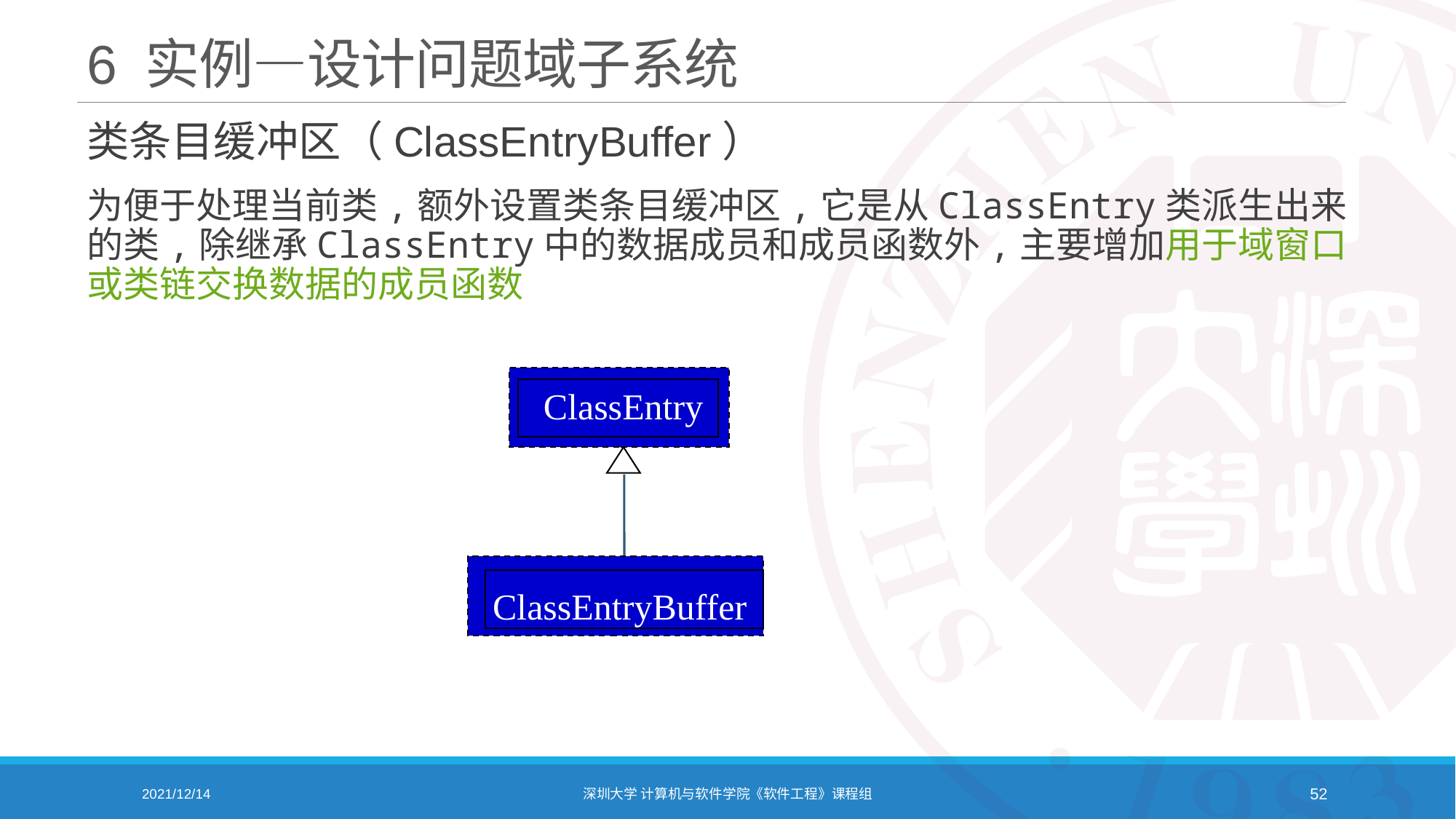

# 6 实例—设计问题域子系统
类条目缓冲区（ClassEntryBuffer）
为便于处理当前类,额外设置类条目缓冲区,它是从ClassEntry类派生出来的类,除继承ClassEntry中的数据成员和成员函数外,主要增加用于域窗口或类链交换数据的成员函数
ClassEntry

ClassEntryBuffer

2021/12/14
深圳大学 计算机与软件学院《软件工程》课程组
52